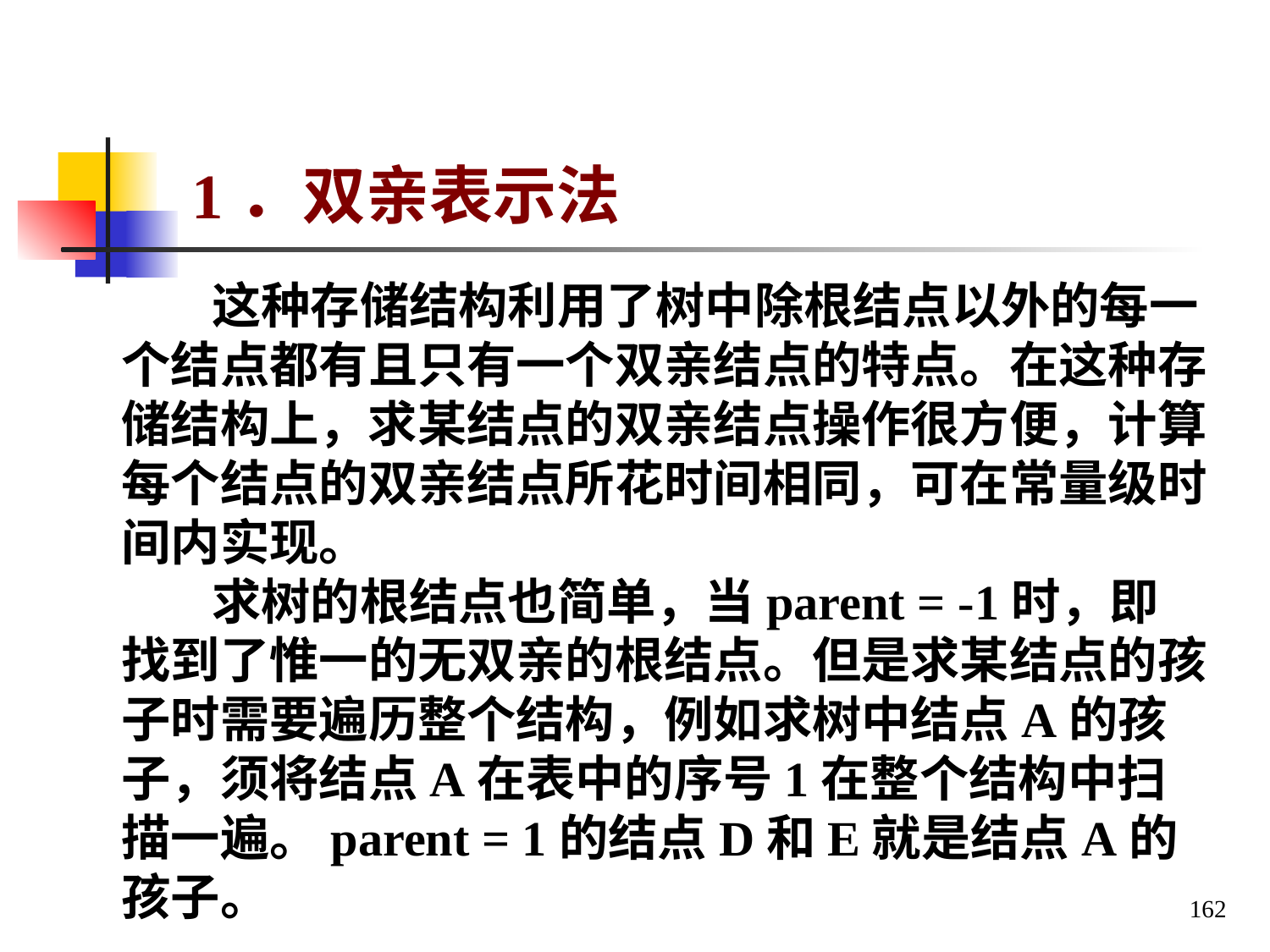

1．双亲表示法
       这种存储结构利用了树中除根结点以外的每一个结点都有且只有一个双亲结点的特点。在这种存储结构上，求某结点的双亲结点操作很方便，计算每个结点的双亲结点所花时间相同，可在常量级时间内实现。
       求树的根结点也简单，当parent = -1时，即找到了惟一的无双亲的根结点。但是求某结点的孩子时需要遍历整个结构，例如求树中结点A的孩子，须将结点A在表中的序号1在整个结构中扫描一遍。parent = 1的结点D和E就是结点A的孩子。

162